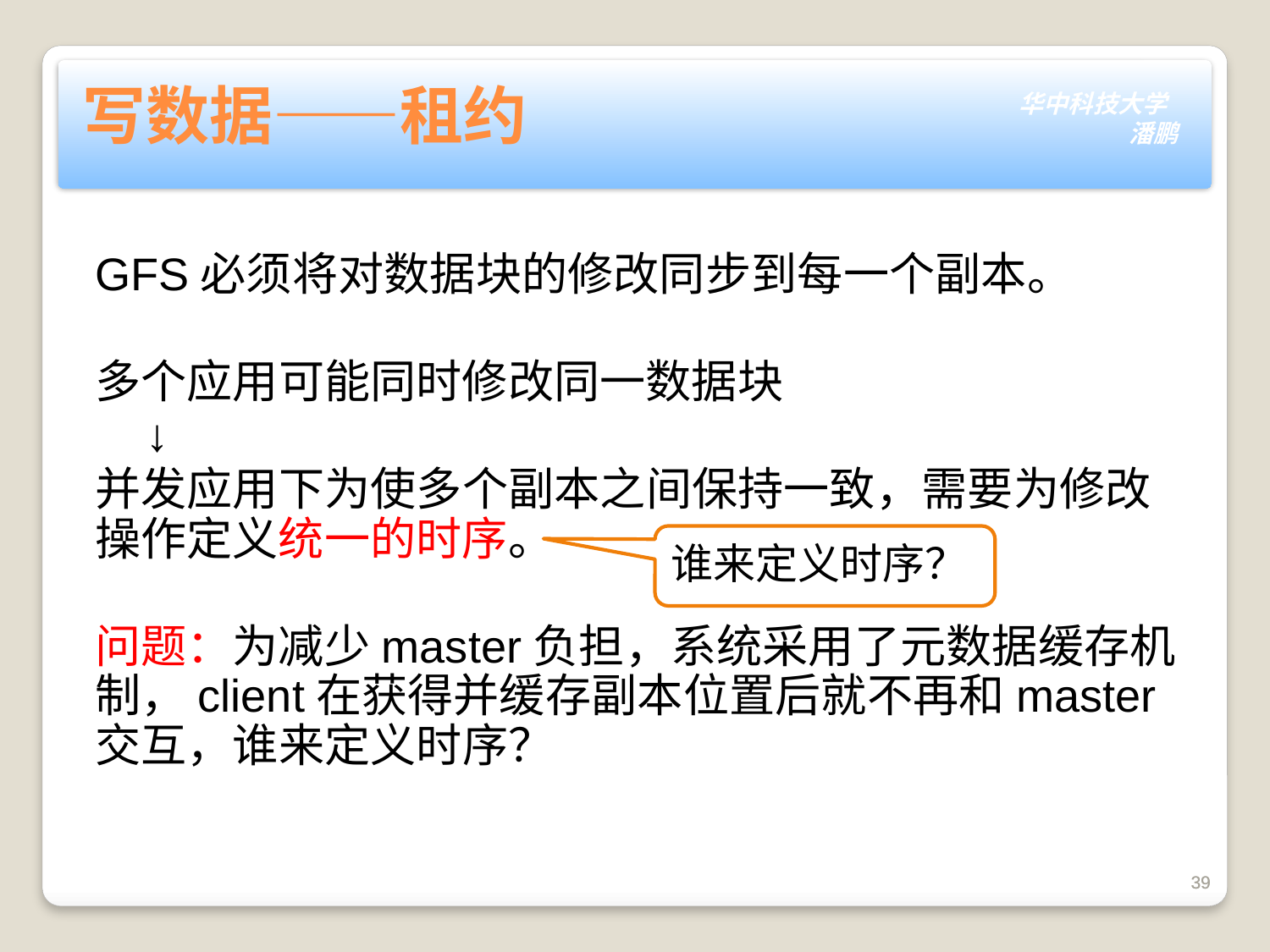

写数据——租约
GFS必须将对数据块的修改同步到每一个副本。

多个应用可能同时修改同一数据块
    ↓
并发应用下为使多个副本之间保持一致，需要为修改操作定义统一的时序。

问题：为减少master负担，系统采用了元数据缓存机制，client在获得并缓存副本位置后就不再和master交互，谁来定义时序？
谁来定义时序？
39
39